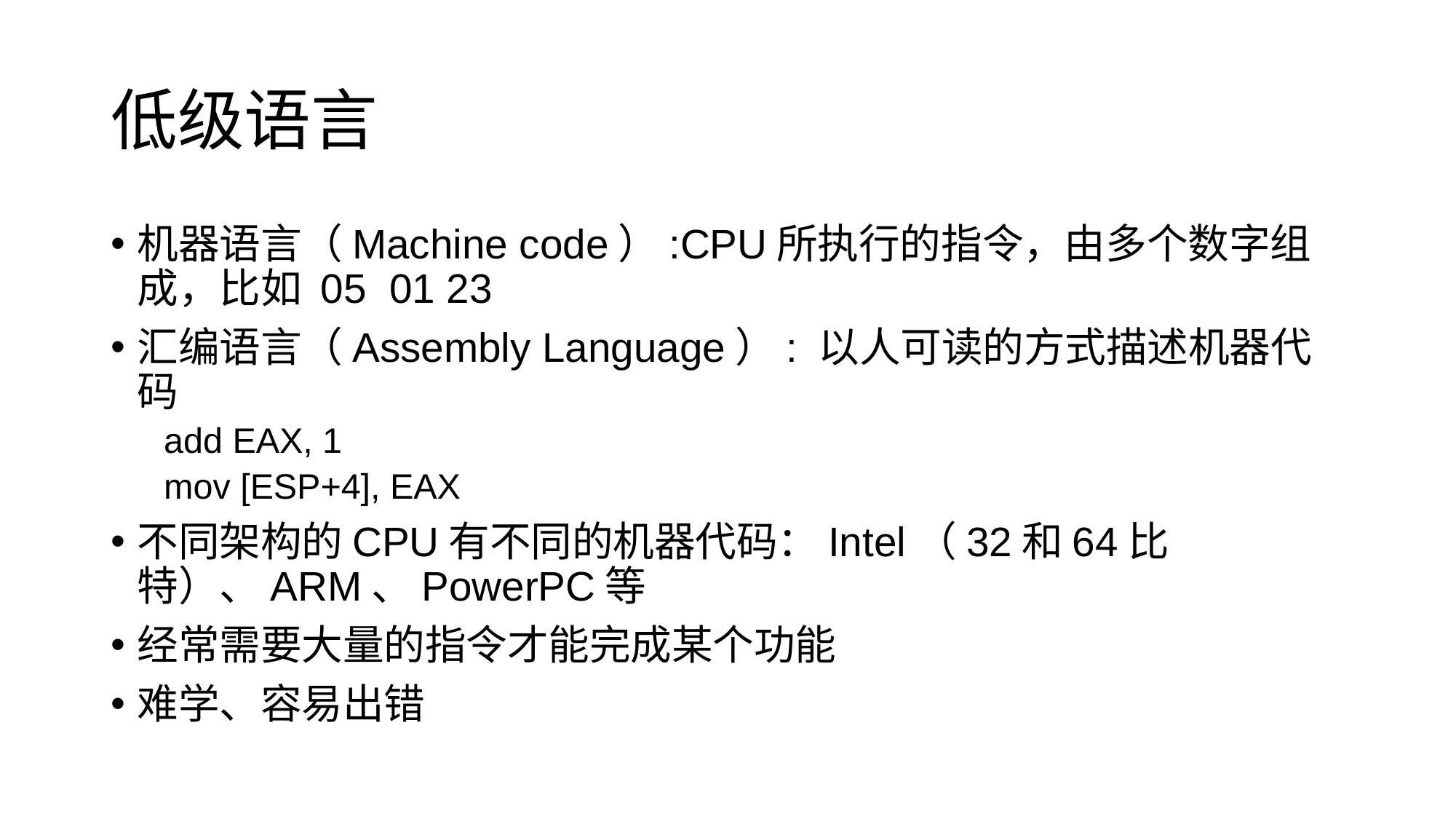

# 低级语言
机器语言（Machine code）:CPU所执行的指令，由多个数字组成，比如 05  01 23
汇编语言（Assembly Language）: 以人可读的方式描述机器代码
add EAX, 1
mov [ESP+4], EAX
不同架构的CPU有不同的机器代码：Intel（32和64比特）、ARM、PowerPC等
经常需要大量的指令才能完成某个功能
难学、容易出错